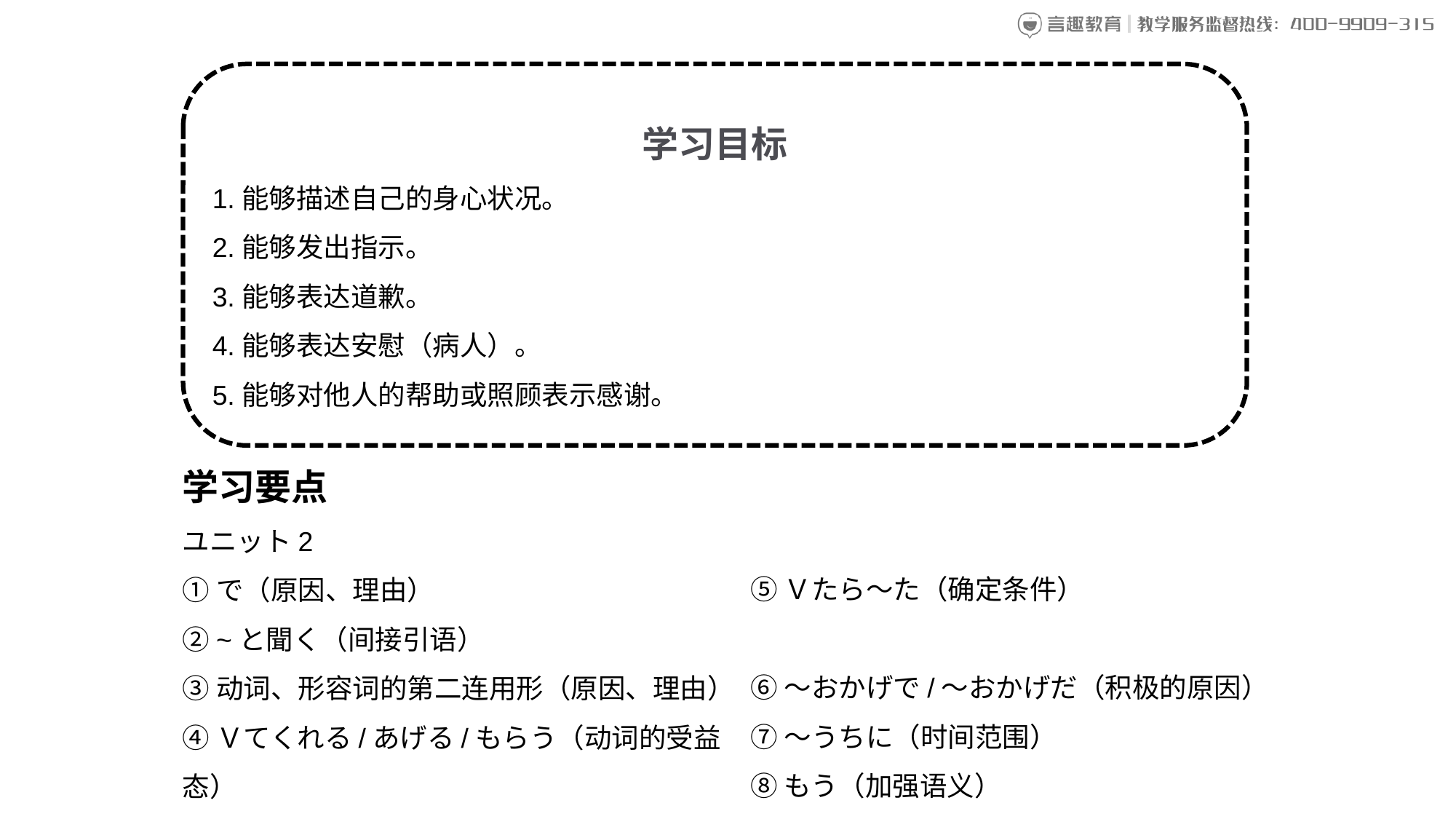

学习目标
1.能够描述自己的身心状况。
2.能够发出指示。
3.能够表达道歉。
4.能够表达安慰（病人）。
5.能够对他人的帮助或照顾表示感谢。
学习要点
ユニット2
①で（原因、理由）　　　　　　　　　　　  ➁~と聞く（间接引语）
③动词、形容词的第二连用形（原因、理由）
④Ｖてくれる/あげる/もらう（动词的受益态）

⑤Ｖたら～た（确定条件）
⑥～おかげで/～おかげだ（积极的原因）
⑦～うちに（时间范围）
⑧もう（加强语义）